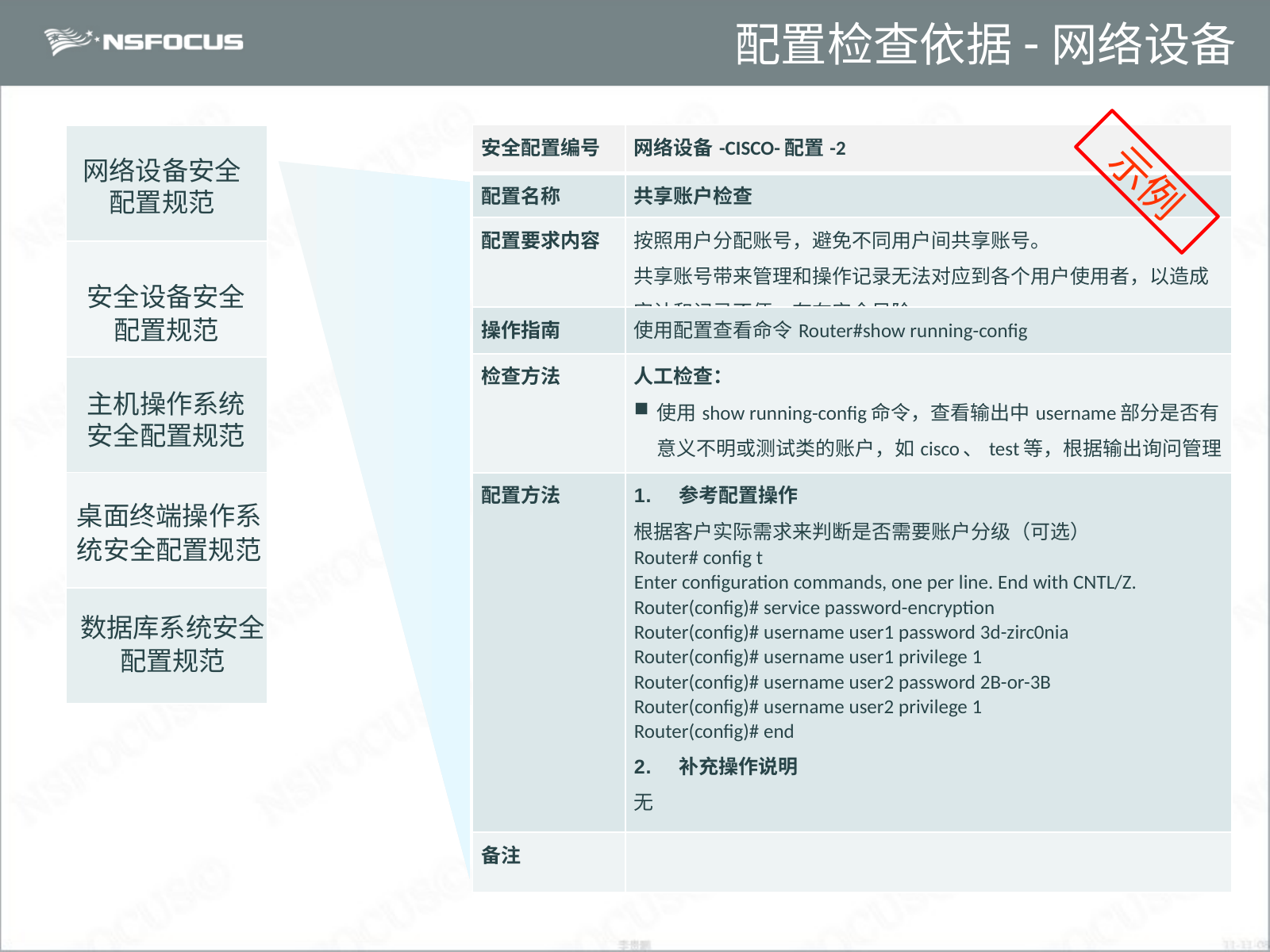

# 配置检查依据-网络设备
| 安全配置编号 | 网络设备-CISCO-配置-2 |
| --- | --- |
| 配置名称 | 共享账户检查 |
| 配置要求内容 | 按照用户分配账号，避免不同用户间共享账号。 共享账号带来管理和操作记录无法对应到各个用户使用者，以造成审计和记录不便，存在安全风险。 |
| 操作指南 | 使用配置查看命令Router#show running-config |
| 检查方法 | 人工检查： 使用show running-config命令，查看输出中username部分是否有意义不明或测试类的账户，如cisco、test等，根据输出询问管理员账户使用情况； |
| 配置方法 | 参考配置操作 根据客户实际需求来判断是否需要账户分级（可选） Router# config t Enter configuration commands, one per line. End with CNTL/Z. Router(config)# service password-encryption Router(config)# username user1 password 3d-zirc0nia Router(config)# username user1 privilege 1 Router(config)# username user2 password 2B-or-3B Router(config)# username user2 privilege 1 Router(config)# end 补充操作说明 无 |
| 备注 |  |
|  |
| --- |
|  |
|  |
|  |
|  |
比较分析
网络设备安全配置规范

示例

安全设备安全配置规范
主机操作系统安全配置规范
桌面终端操作系统安全配置规范
数据库系统安全配置规范